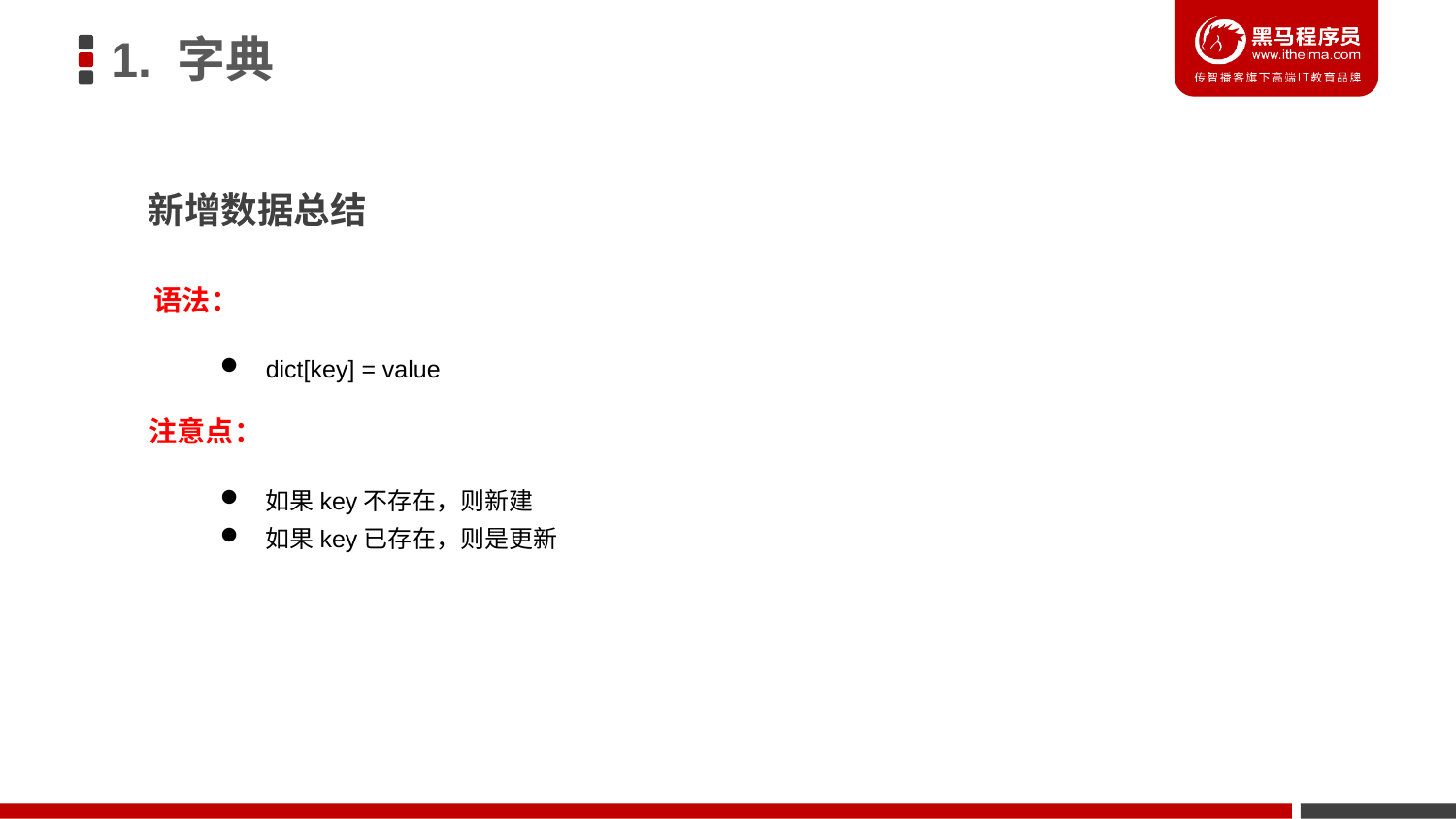

1. 字典
新增数据总结
语法：
dict[key] = value
注意点：
如果key不存在，则新建
如果key已存在，则是更新